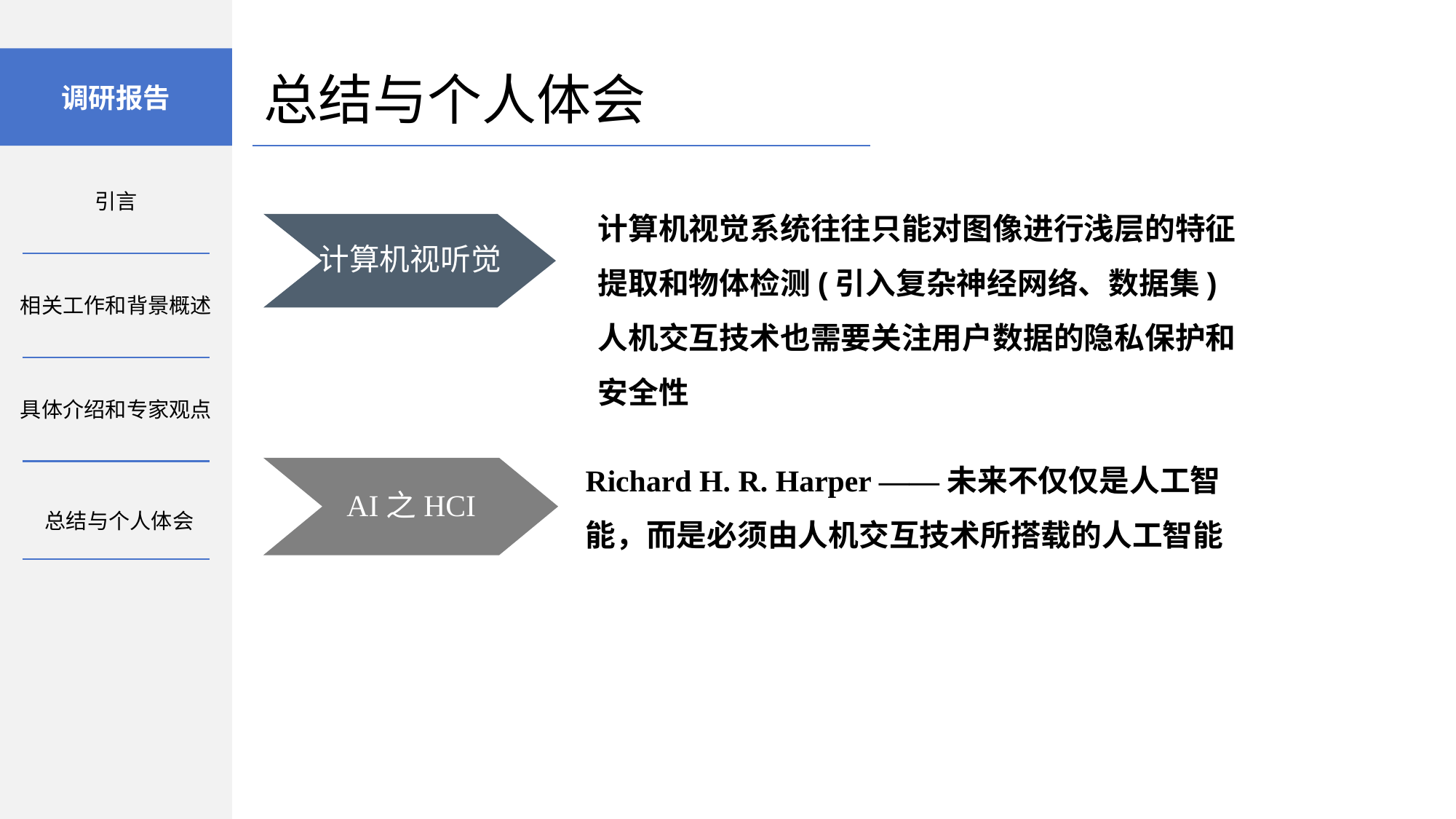

调研报告
总结与个人体会
引言
计算机视觉系统往往只能对图像进行浅层的特征提取和物体检测(引入复杂神经网络、数据集)
人机交互技术也需要关注用户数据的隐私保护和安全性
计算机视听觉
相关工作和背景概述
具体介绍和专家观点
Richard H. R. Harper ——未来不仅仅是人工智能，而是必须由人机交互技术所搭载的人工智能
AI之HCI
总结与个人体会